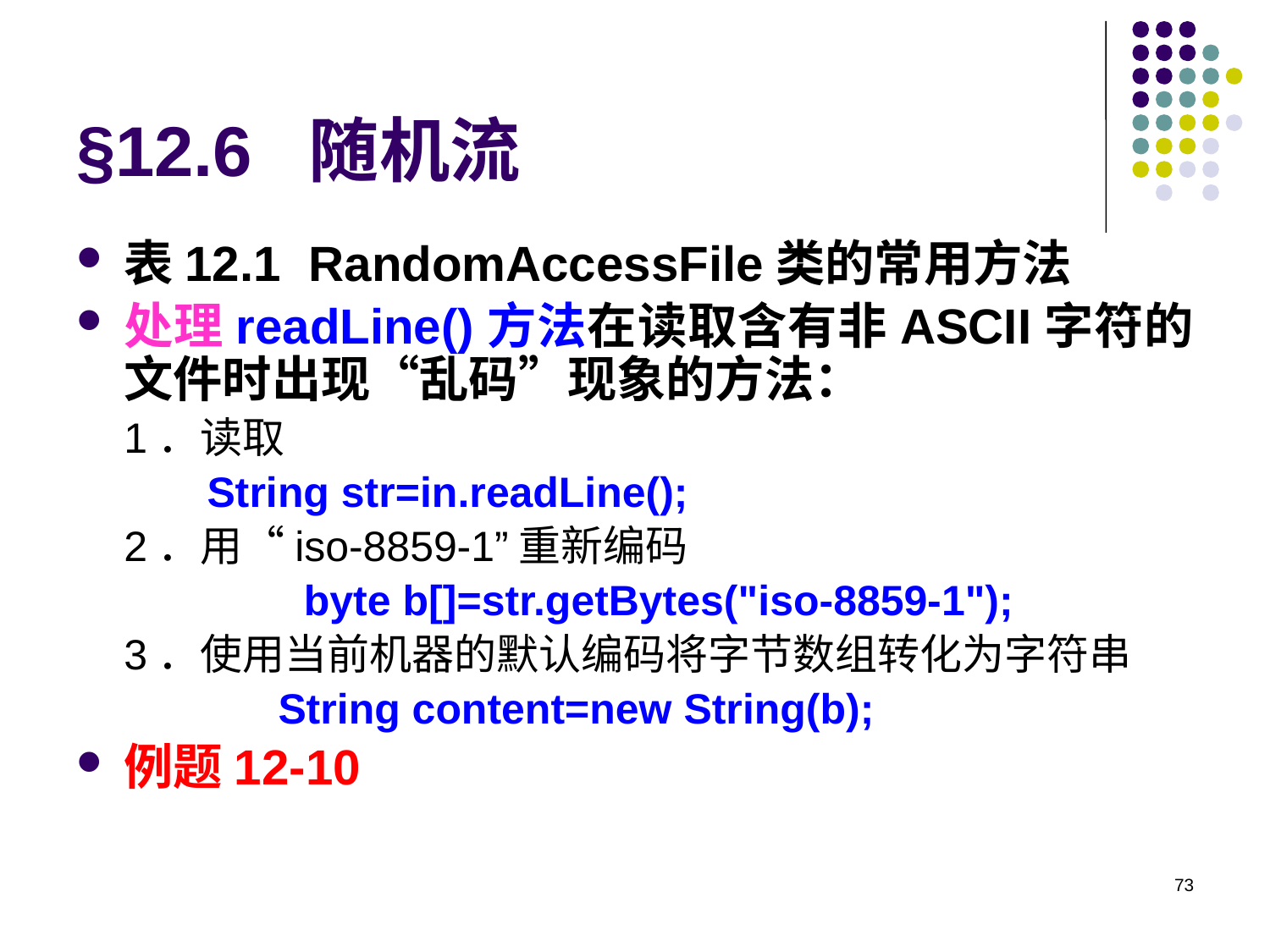

# §12.6  随机流
表12.1  RandomAccessFile类的常用方法
处理readLine()方法在读取含有非ASCII字符的文件时出现“乱码”现象的方法：
1．读取
       String str=in.readLine();
2．用“iso-8859-1”重新编码
byte b[]=str.getBytes("iso-8859-1");
3．使用当前机器的默认编码将字节数组转化为字符串
             String content=new String(b);
例题12-10

73